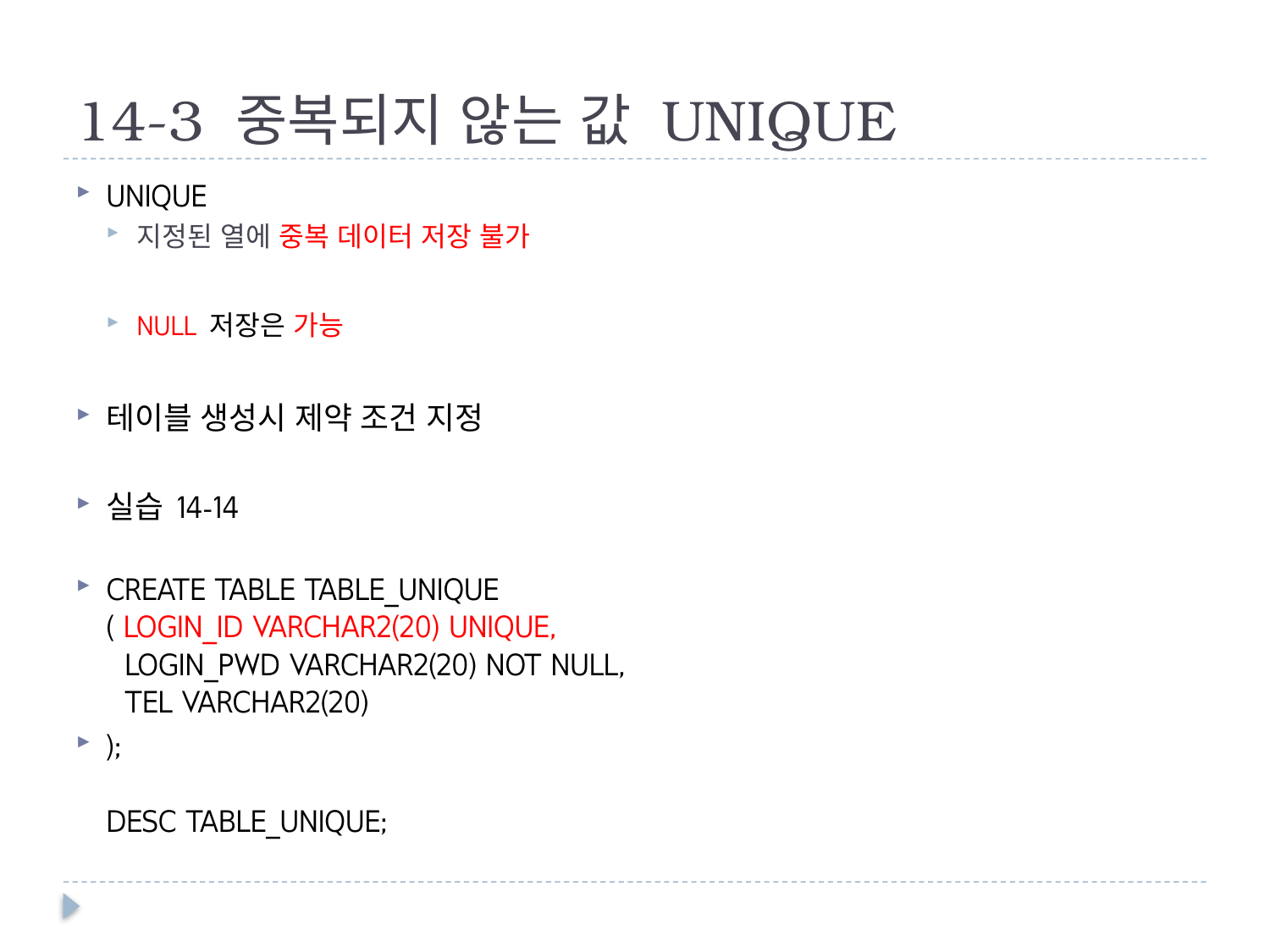

# 14-3 중복되지 않는 값 UNIQUE
UNIQUE
지정된 열에 중복 데이터 저장 불가

NULL 저장은 가능

테이블 생성시 제약 조건 지정

실습 14-14
CREATE TABLE TABLE_UNIQUE
( LOGIN_ID VARCHAR2(20) UNIQUE,
  LOGIN_PWD VARCHAR2(20) NOT NULL,
  TEL VARCHAR2(20)
);
DESC TABLE_UNIQUE;